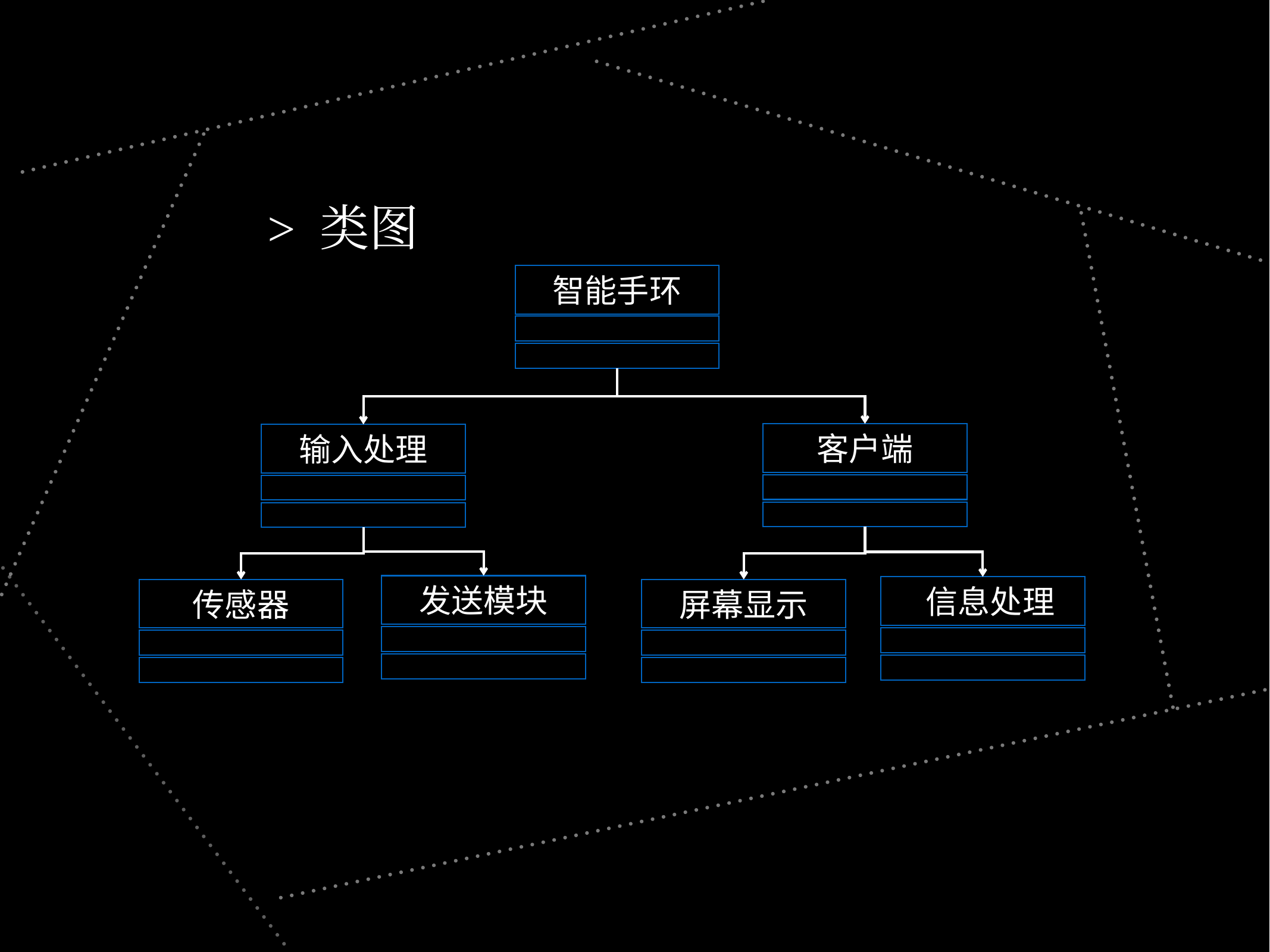

> 类图

智能手环

客户端

输入处理

发送模块

 信息处理

传感器

屏幕显示